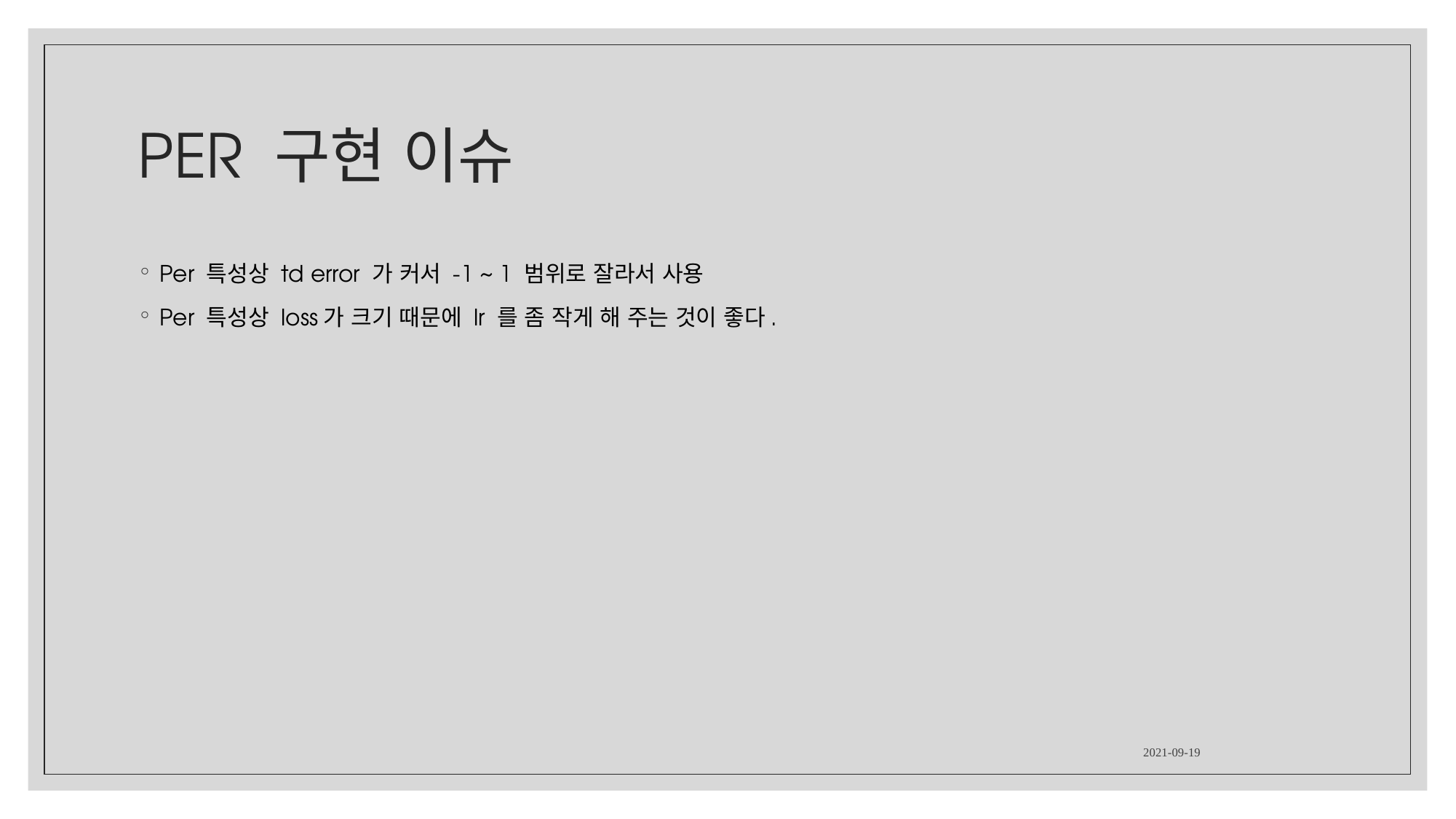

# PER 구현 이슈
Per 특성상 td error 가 커서 -1 ~ 1 범위로 잘라서 사용
Per 특성상 loss가 크기 때문에 lr 를 좀 작게 해 주는 것이 좋다.

2021-09-19